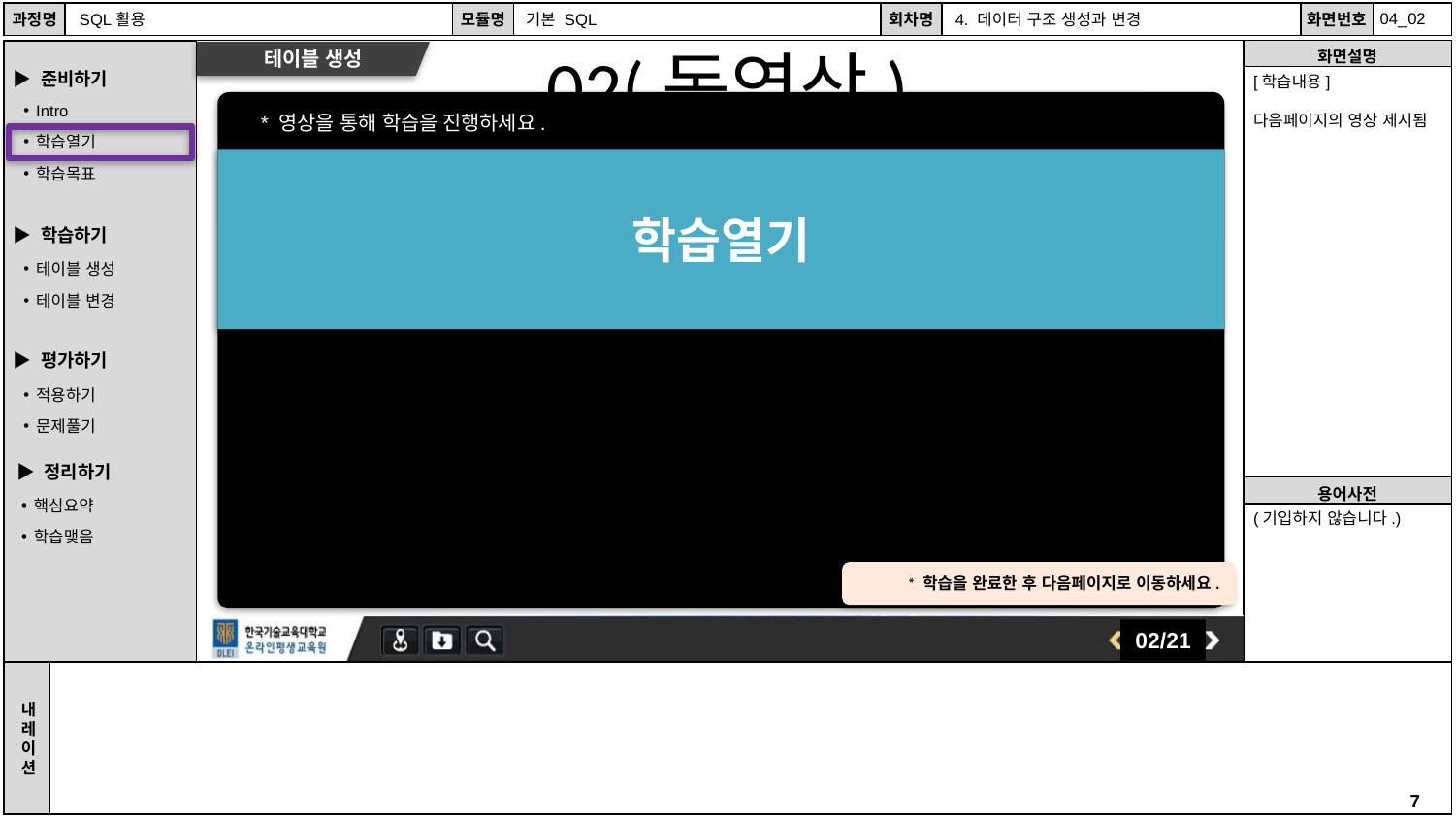

02
02(동영상)
테이블 생성
[학습내용]

다음페이지의 영상 제시됨

* 영상을 통해 학습을 진행하세요.

학습열기
(기입하지 않습니다.)
* 학습을 완료한 후 다음페이지로 이동하세요.
02/21